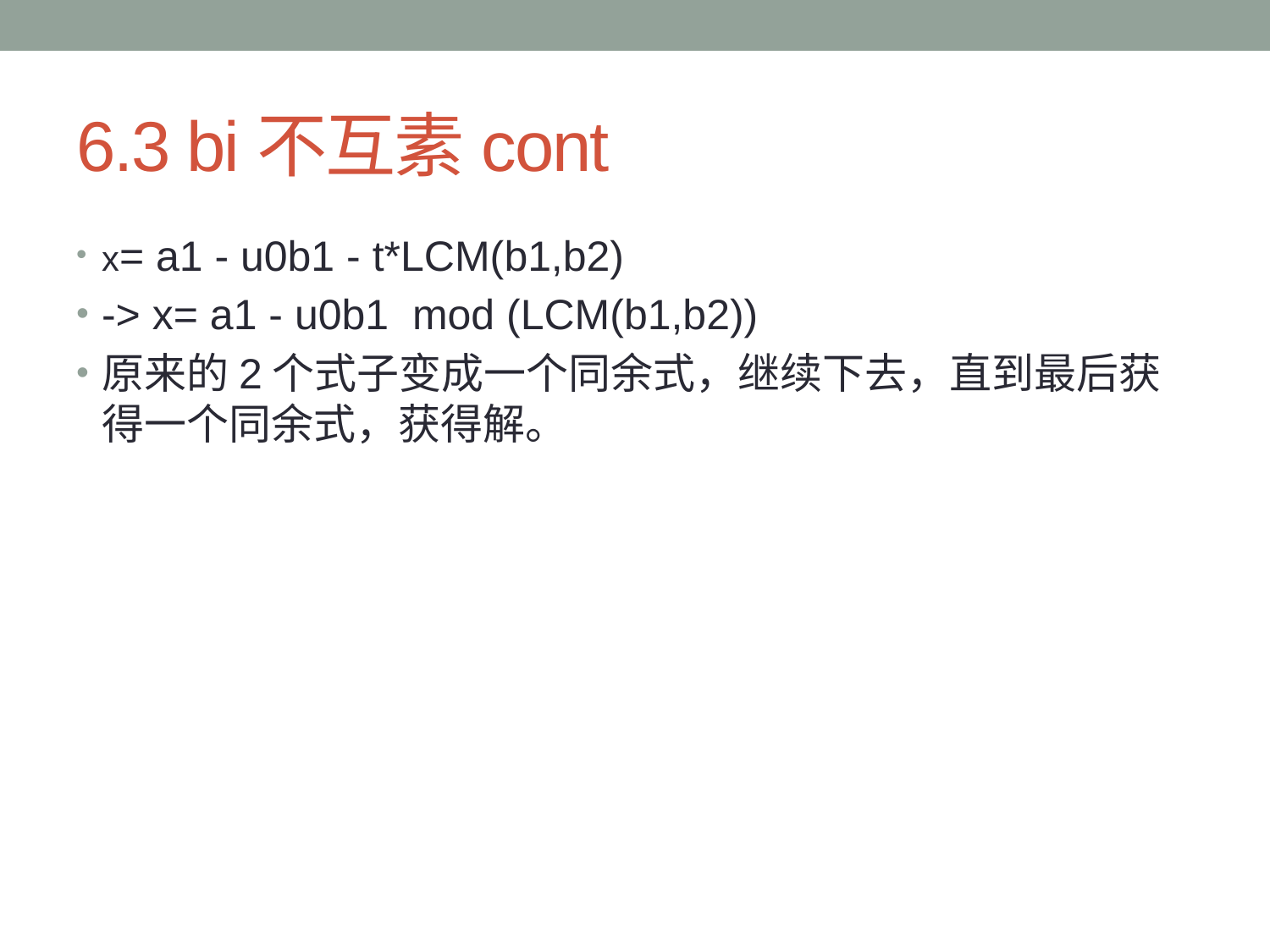

# 6.3 bi不互素cont
x= a1 - u0b1 - t*LCM(b1,b2)
-> x= a1 - u0b1  mod (LCM(b1,b2))
原来的2个式子变成一个同余式，继续下去，直到最后获得一个同余式，获得解。